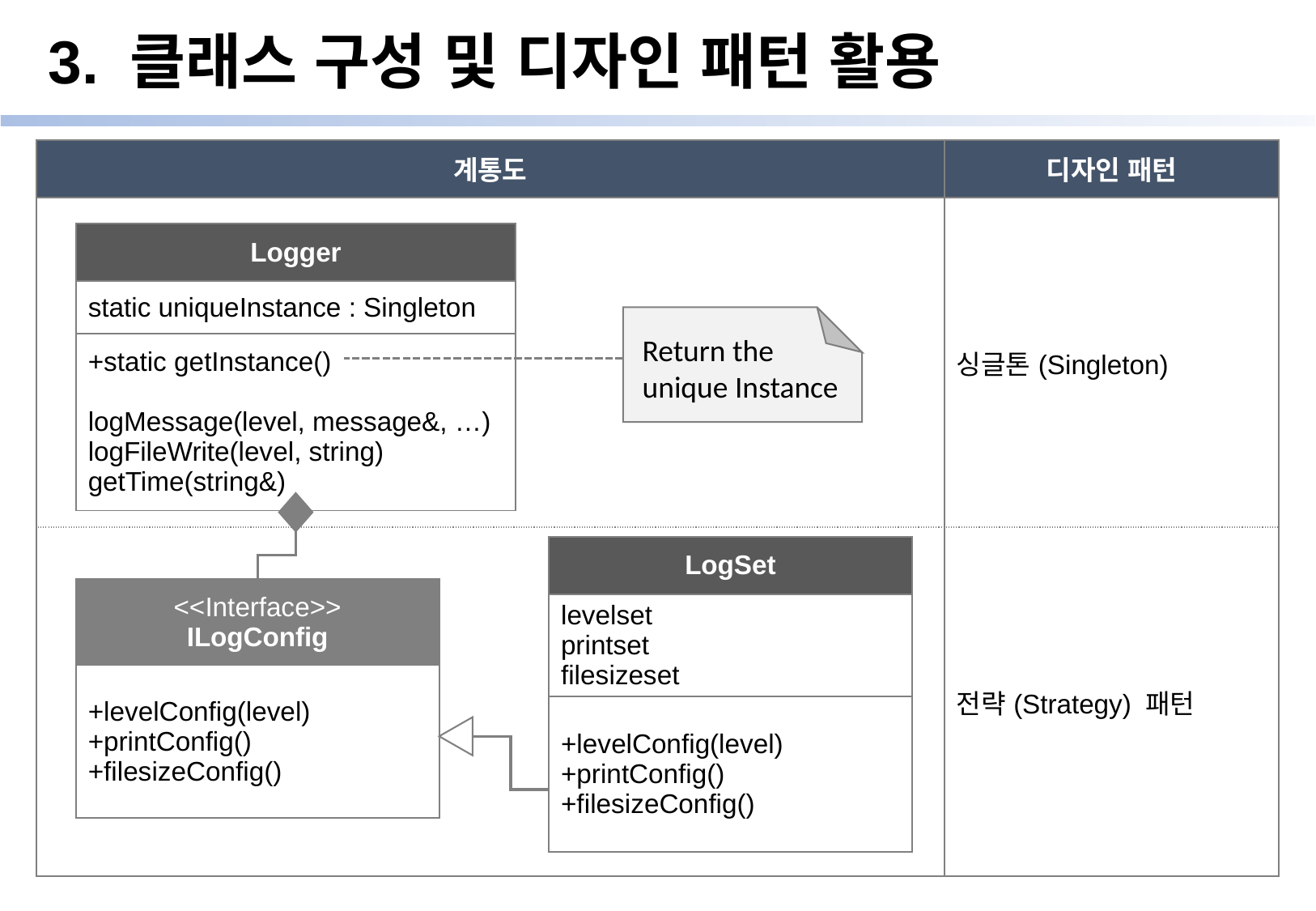

3. 클래스 구성 및 디자인 패턴 활용
| 계통도 | 디자인 패턴 |
| --- | --- |
|  | 싱글톤(Singleton) |
|  | 전략(Strategy) 패턴 |
| Logger |
| --- |
| static uniqueInstance : Singleton |
| +static getInstance() logMessage(level, message&, …) logFileWrite(level, string) getTime(string&) |

Return the
unique Instance

| LogSet |
| --- |
| levelset printset filesizeset |
| +levelConfig(level) +printConfig() +filesizeConfig() |
| <<Interface>> ILogConfig |
| --- |
| +levelConfig(level) +printConfig() +filesizeConfig() |